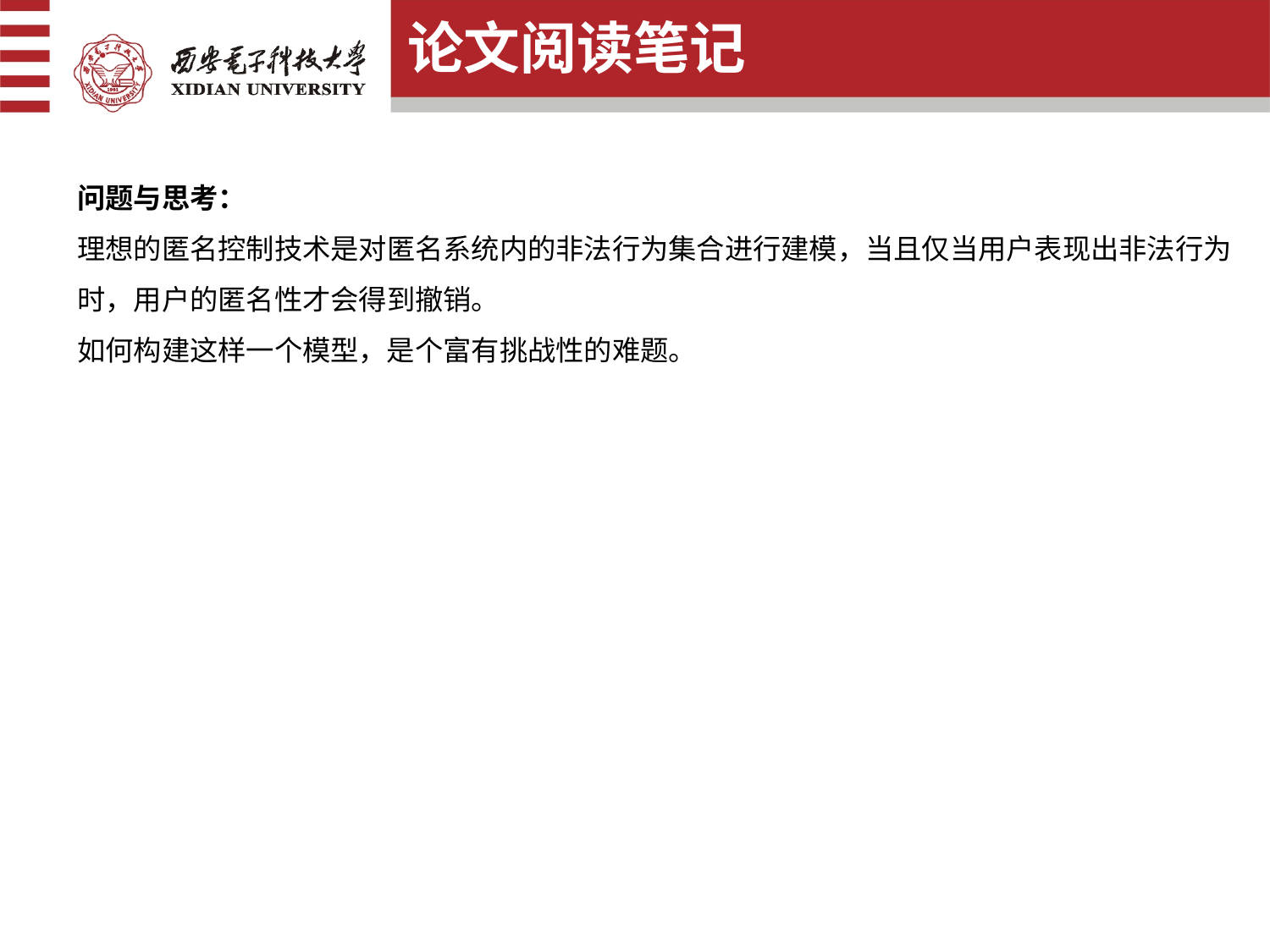

论文阅读笔记
问题与思考：
理想的匿名控制技术是对匿名系统内的非法行为集合进行建模，当且仅当用户表现出非法行为时，用户的匿名性才会得到撤销。
如何构建这样一个模型，是个富有挑战性的难题。